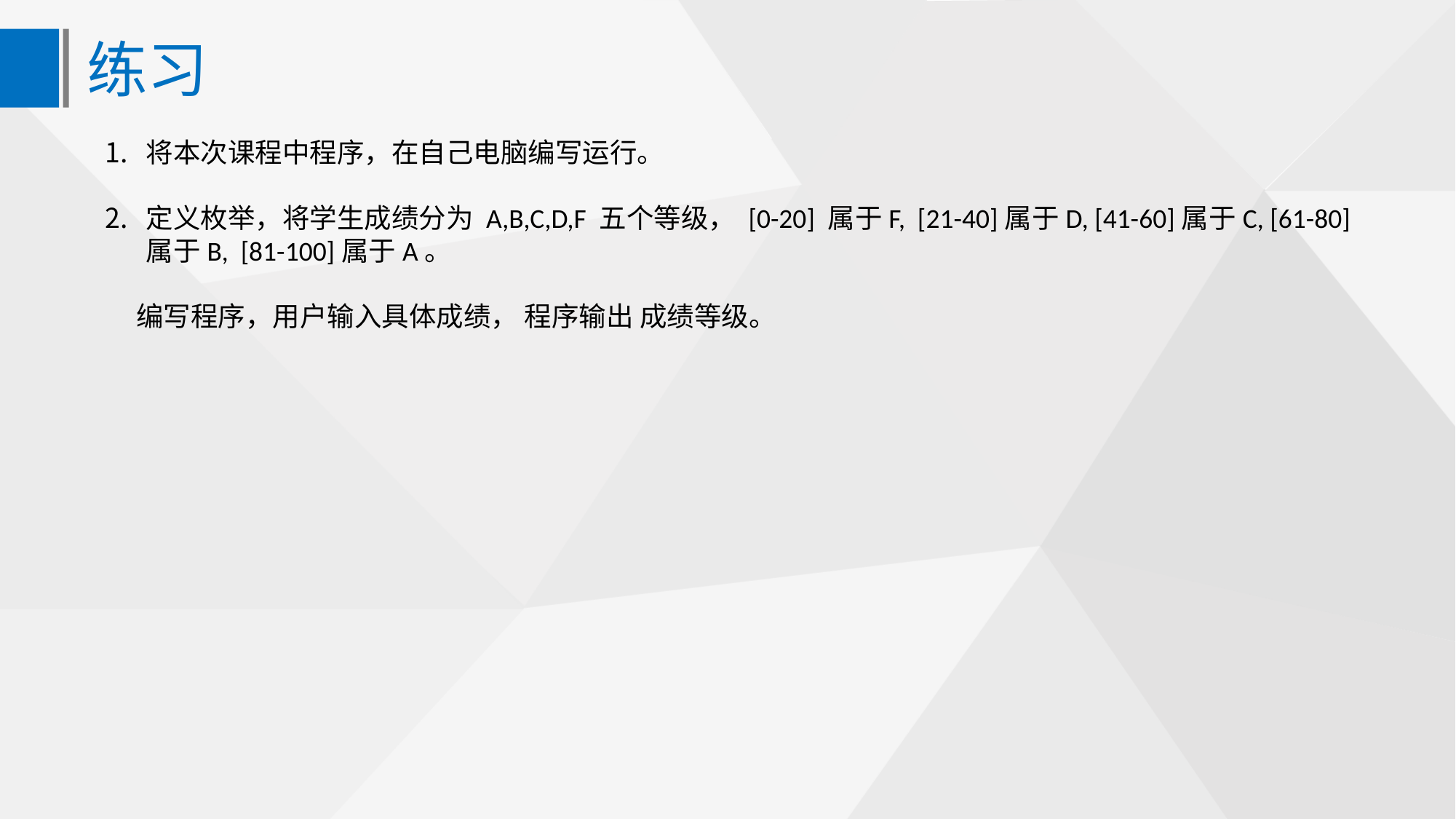

练习

将本次课程中程序，在自己电脑编写运行。

定义枚举，将学生成绩分为 A,B,C,D,F 五个等级， [0-20] 属于F,  [21-40]属于D, [41-60]属于C, [61-80] 属于B,  [81-100]属于A。

    编写程序，用户输入具体成绩， 程序输出 成绩等级。